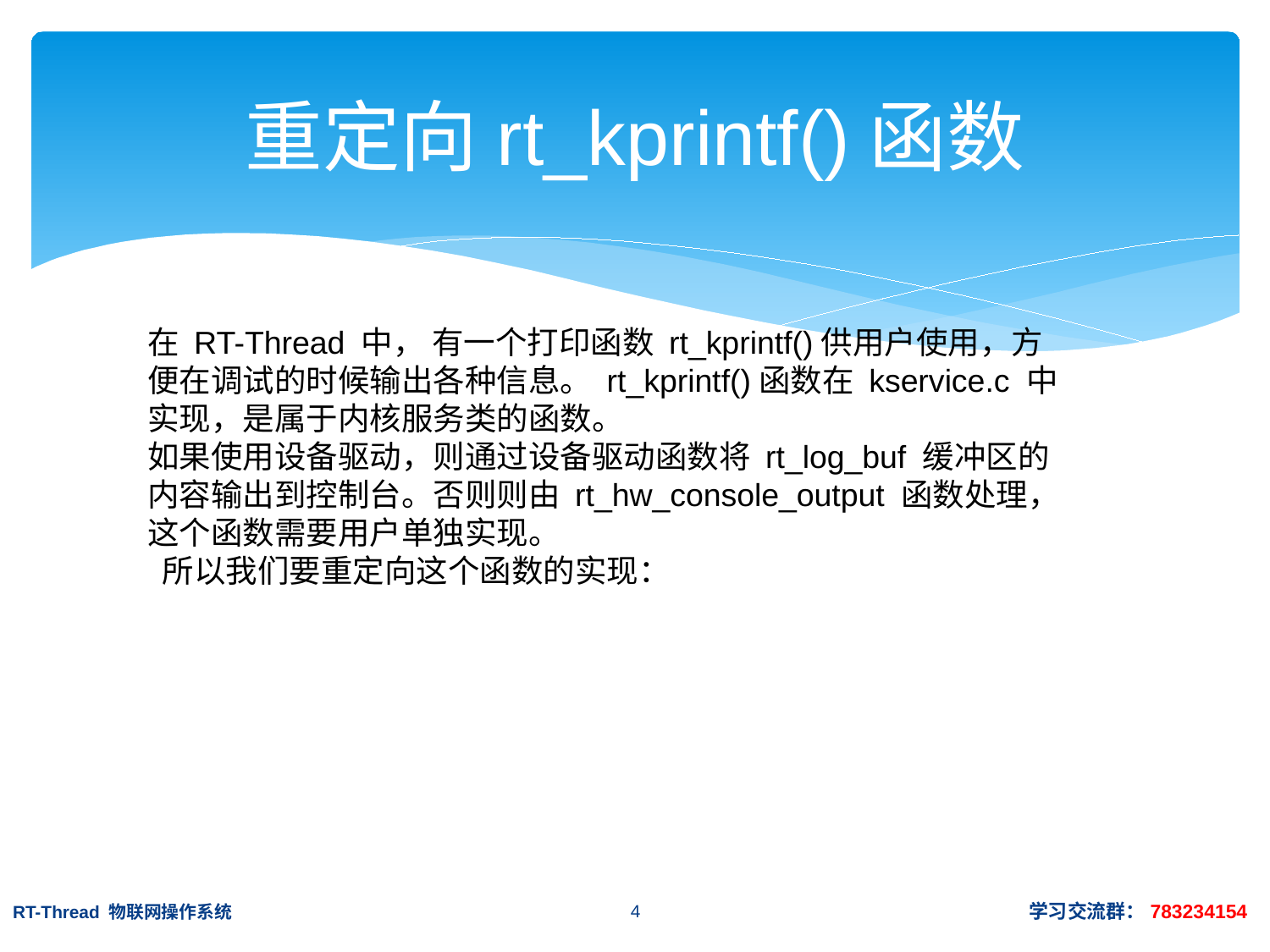

# 重定向rt_kprintf()函数
在 RT-Thread 中， 有一个打印函数 rt_kprintf()供用户使用，方便在调试的时候输出各种信息。 rt_kprintf()函数在 kservice.c 中实现，是属于内核服务类的函数。
如果使用设备驱动，则通过设备驱动函数将 rt_log_buf 缓冲区的内容输出到控制台。否则则由 rt_hw_console_output 函数处理， 这个函数需要用户单独实现。
 所以我们要重定向这个函数的实现：
RT-Thread 物联网操作系统							学习交流群：783234154
4